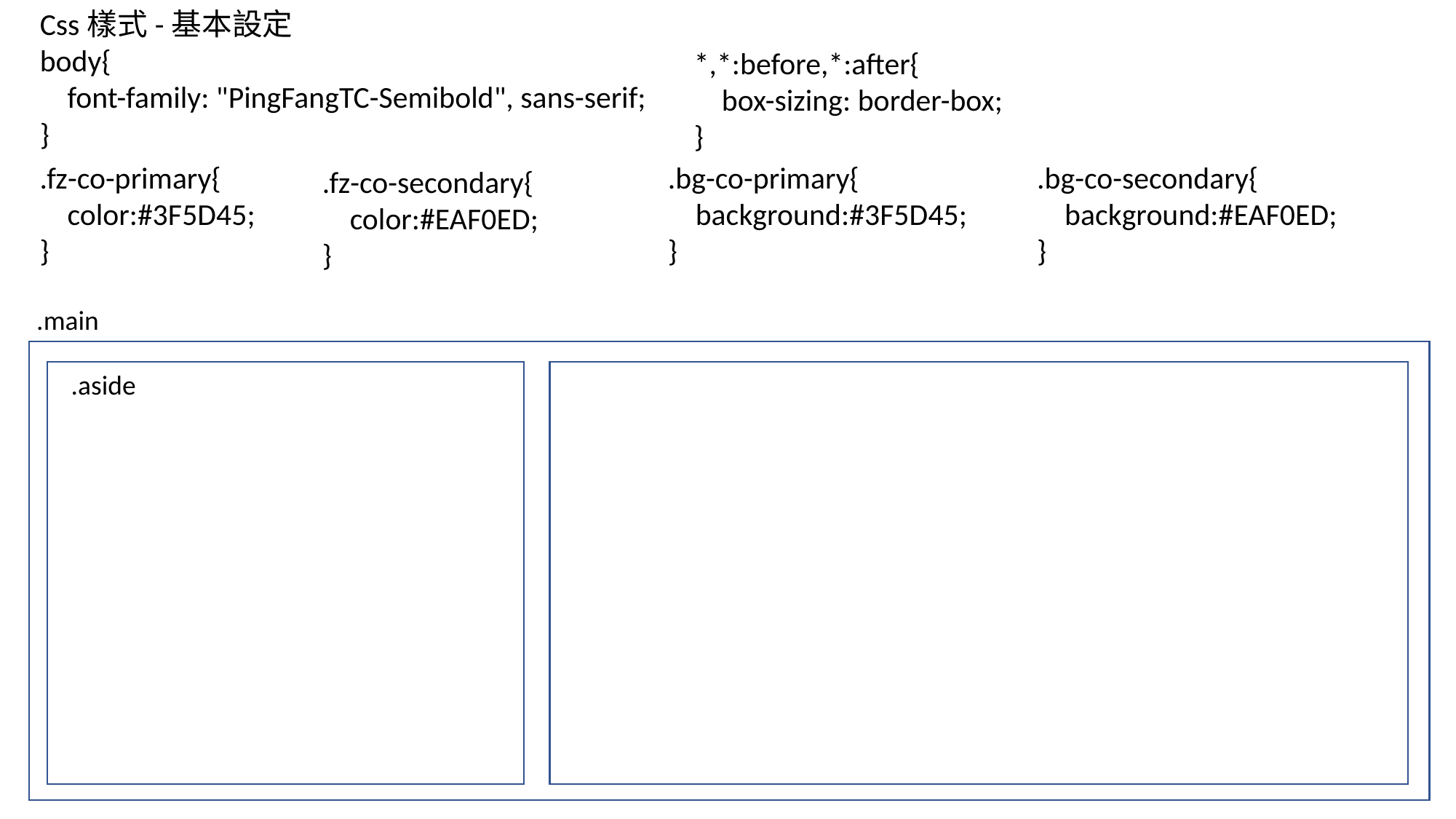

Css樣式-基本設定
body{
    font-family: "PingFangTC-Semibold", sans-serif;
}
*,*:before,*:after{
    box-sizing: border-box;
}
.fz-co-primary{
    color:#3F5D45;
}
.bg-co-primary{
    background:#3F5D45;
}
.bg-co-secondary{
    background:#EAF0ED;
}
.fz-co-secondary{
    color:#EAF0ED;
}
.main

.aside